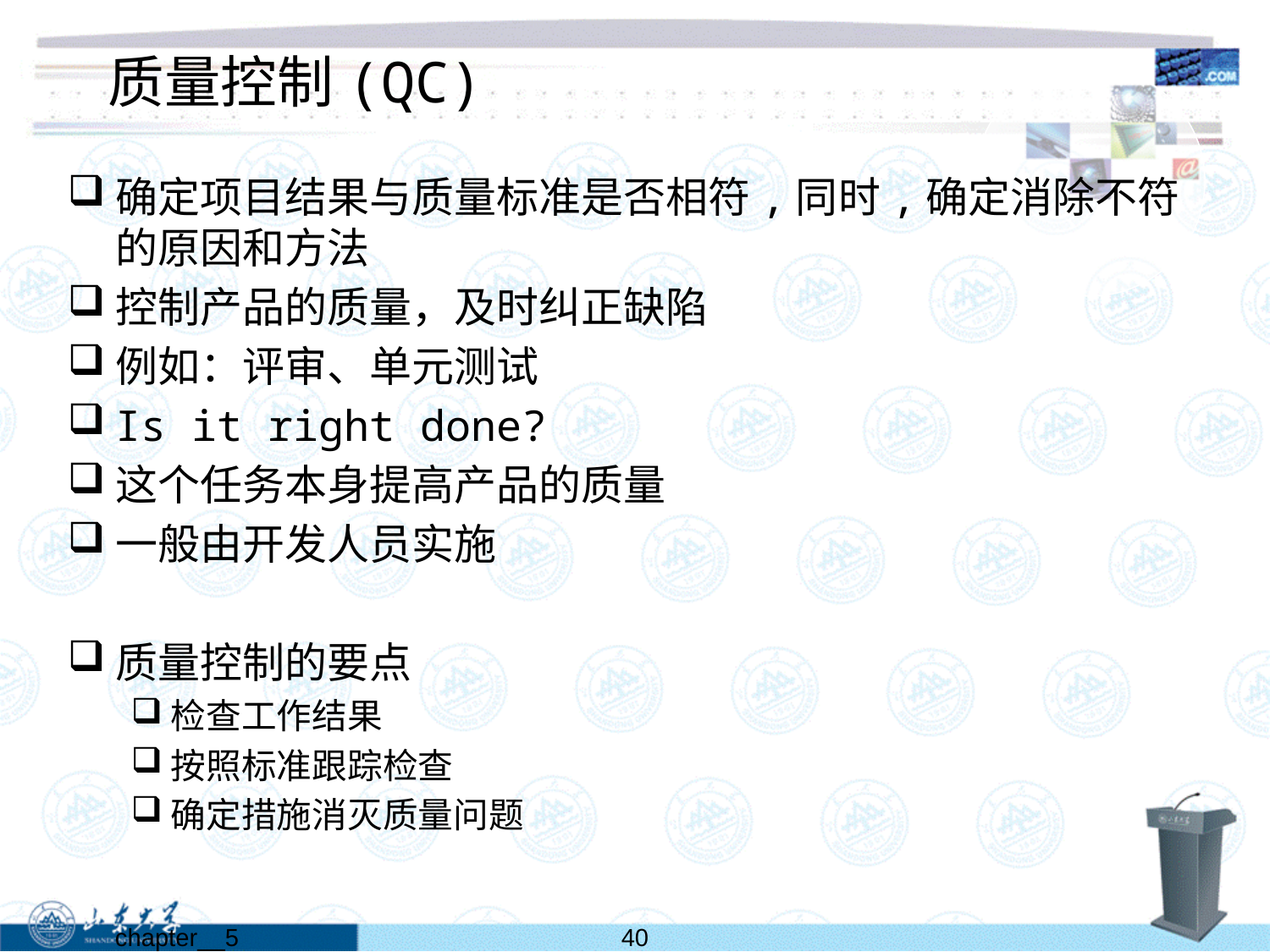

# 质量控制(QC)
确定项目结果与质量标准是否相符,同时,确定消除不符的原因和方法
控制产品的质量，及时纠正缺陷
例如：评审、单元测试
Is it right done?
这个任务本身提高产品的质量
一般由开发人员实施

质量控制的要点
检查工作结果
按照标准跟踪检查
确定措施消灭质量问题
 chapter__5
40